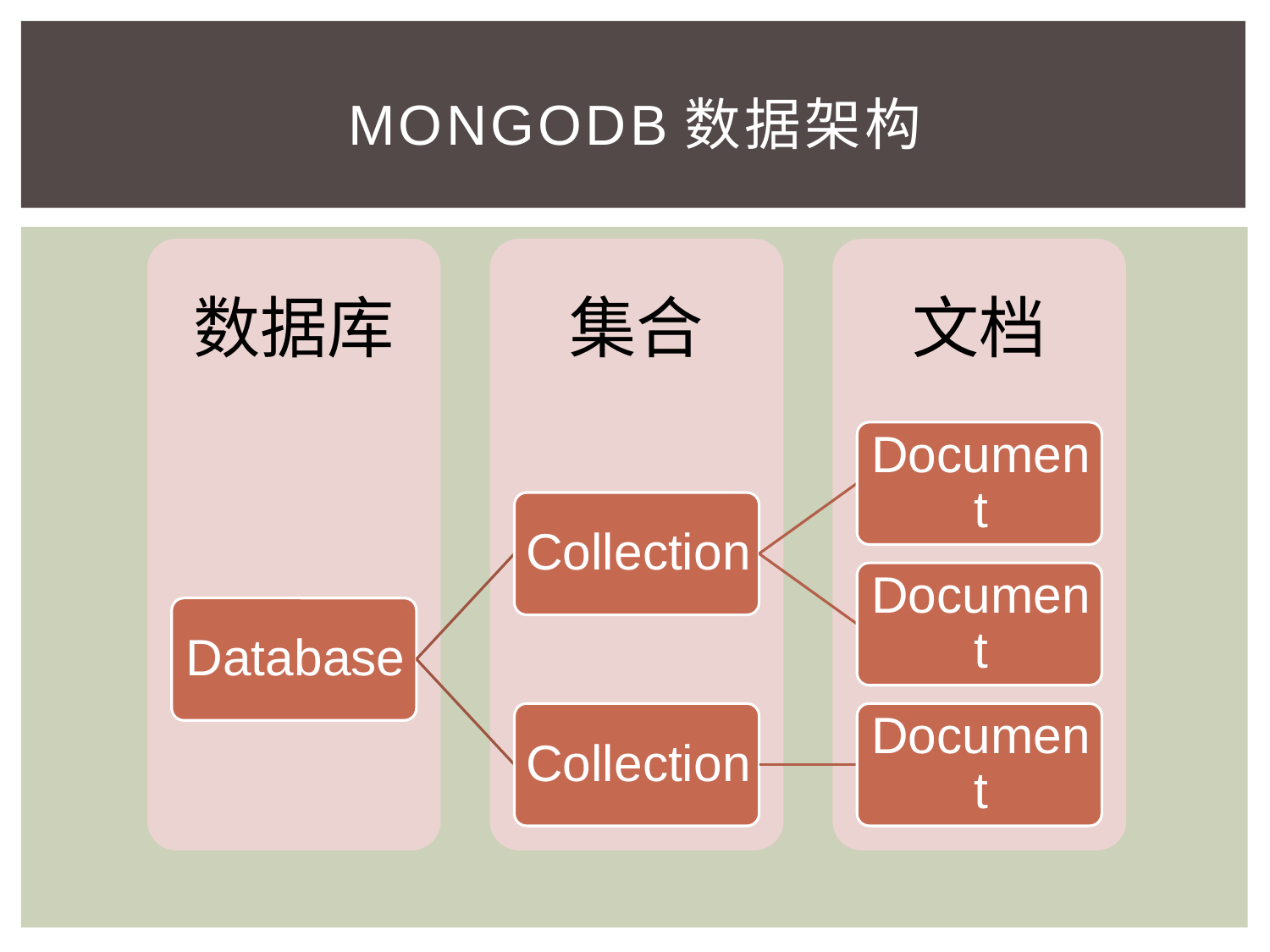

# MongoDB数据架构
文档
集合
数据库
Database

Collection

Document

Document

Collection

Document